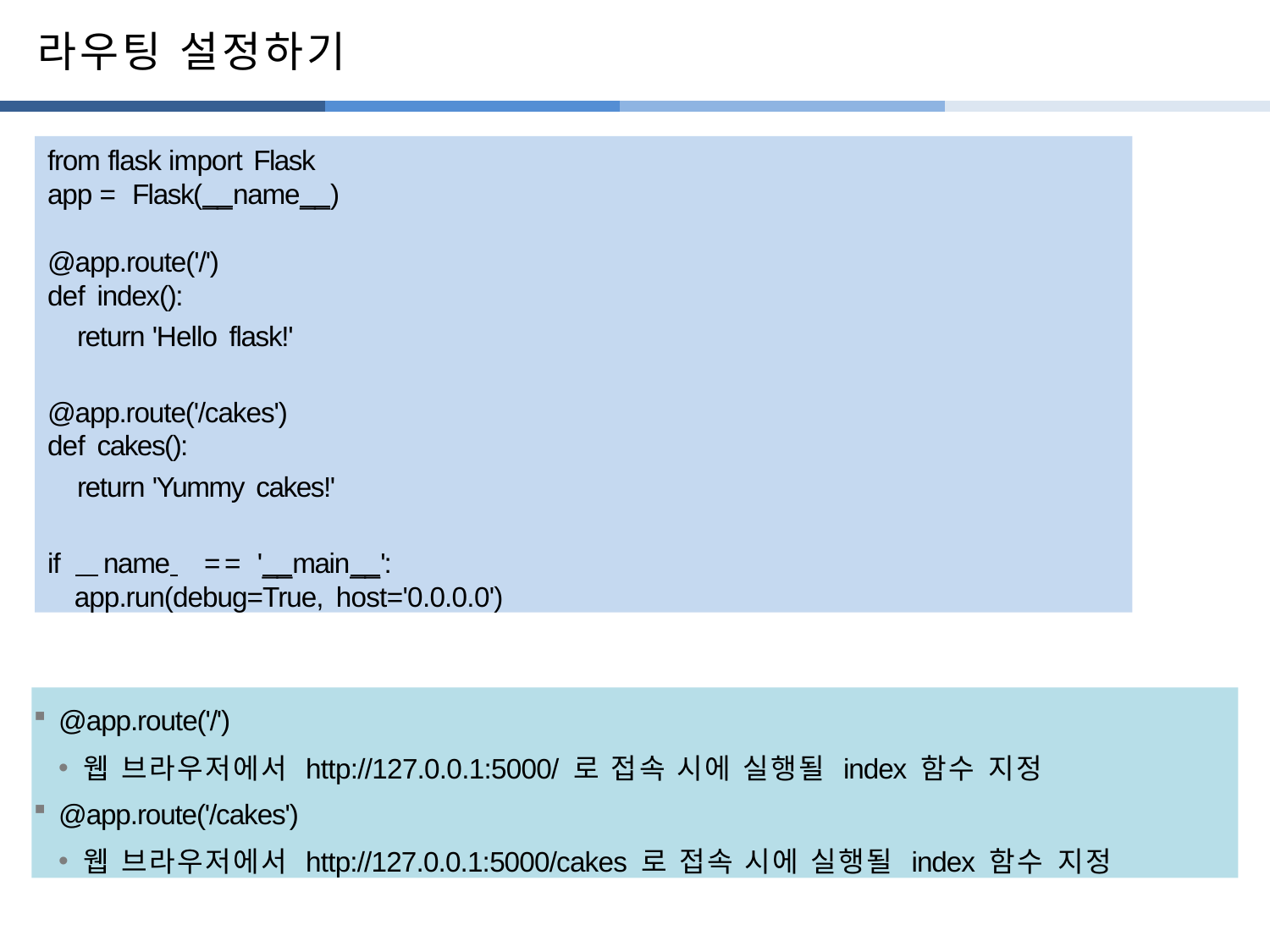

# 라우팅 설정하기
from flask import Flask
app = Flask(__name__)

@app.route('/')
def index():
return 'Hello flask!'

@app.route('/cakes')
def cakes():
return 'Yummy cakes!'

if     name 	== '__main__':
    app.run(debug=True, host='0.0.0.0')
@app.route('/')
웹 브라우저에서 http://127.0.0.1:5000/ 로 접속 시에 실행될 index 함수 지정
@app.route('/cakes')
웹 브라우저에서 http://127.0.0.1:5000/cakes 로 접속 시에 실행될 index 함수 지정